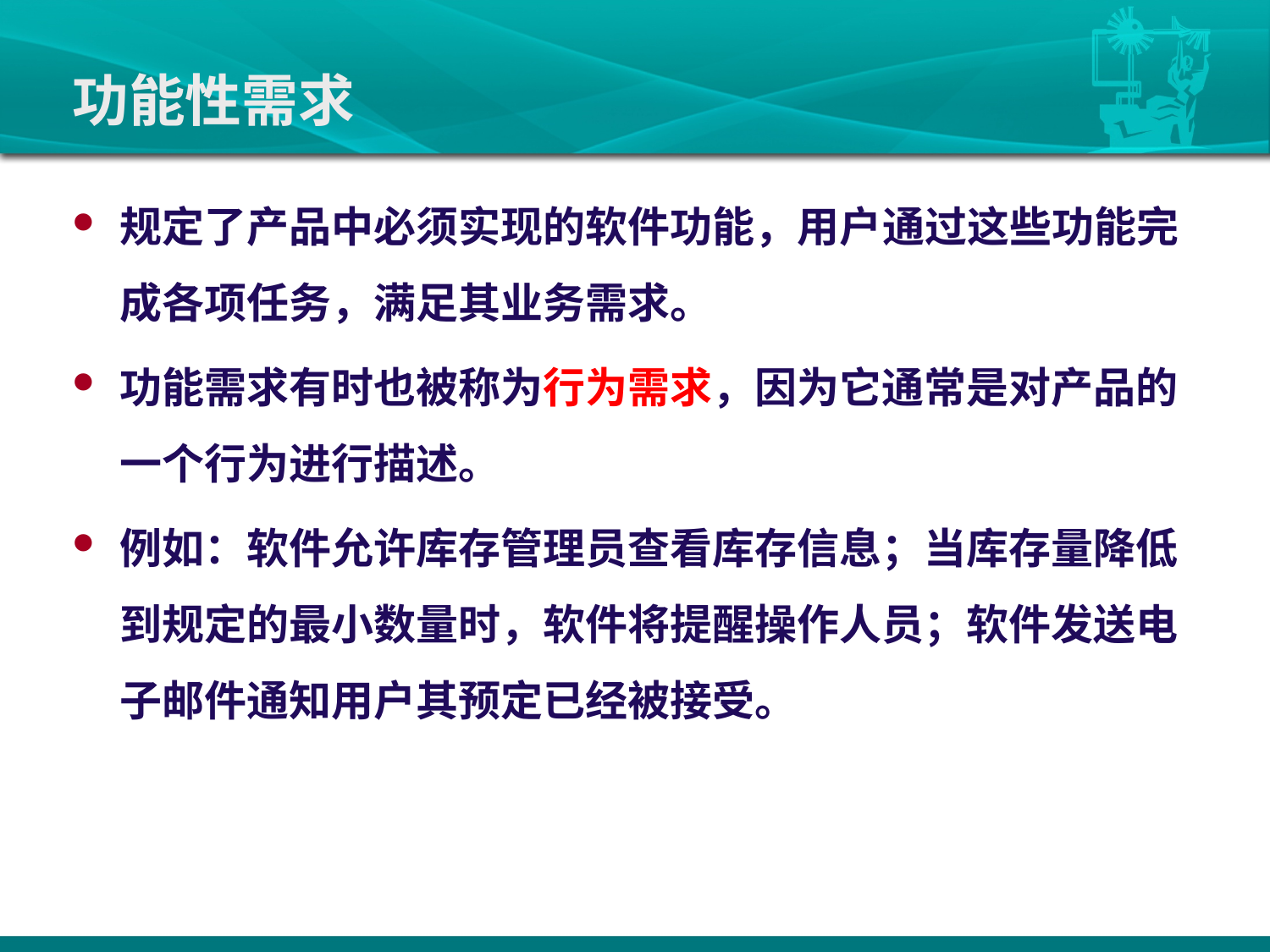

# 功能性需求
规定了产品中必须实现的软件功能，用户通过这些功能完成各项任务，满足其业务需求。
功能需求有时也被称为行为需求，因为它通常是对产品的一个行为进行描述。
例如：软件允许库存管理员查看库存信息；当库存量降低到规定的最小数量时，软件将提醒操作人员；软件发送电子邮件通知用户其预定已经被接受。